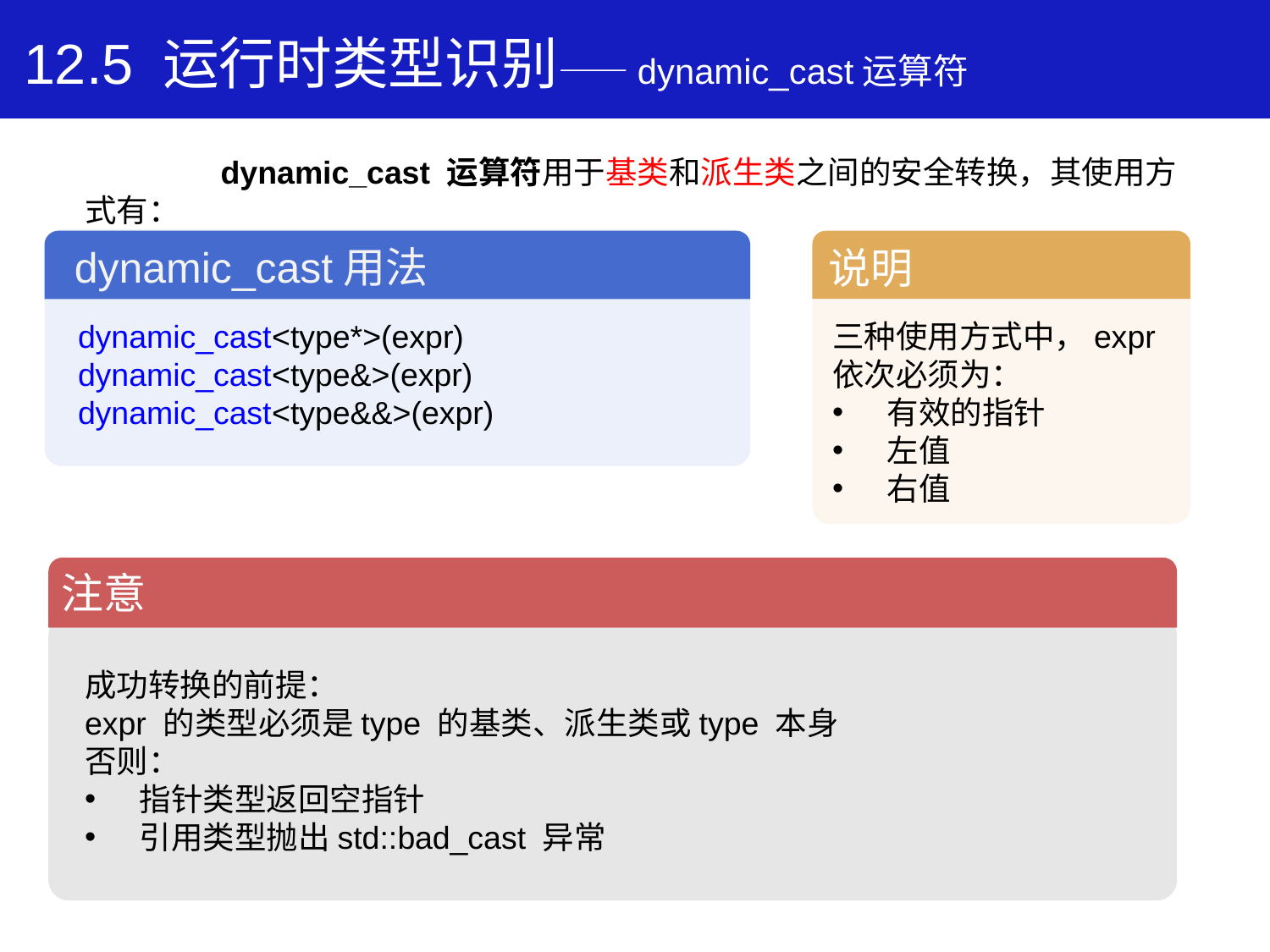

12.5 运行时类型识别——dynamic_cast运算符
	 dynamic_cast 运算符用于基类和派生类之间的安全转换，其使用方式有：

dynamic_cast用法
说明

dynamic_cast<type*>(expr)
dynamic_cast<type&>(expr)
dynamic_cast<type&&>(expr)
三种使用方式中，expr
依次必须为：
 有效的指针
 左值
 右值

注意
成功转换的前提：
expr 的类型必须是type 的基类、派生类或type 本身
否则：
 指针类型返回空指针
 引用类型抛出std::bad_cast 异常
48